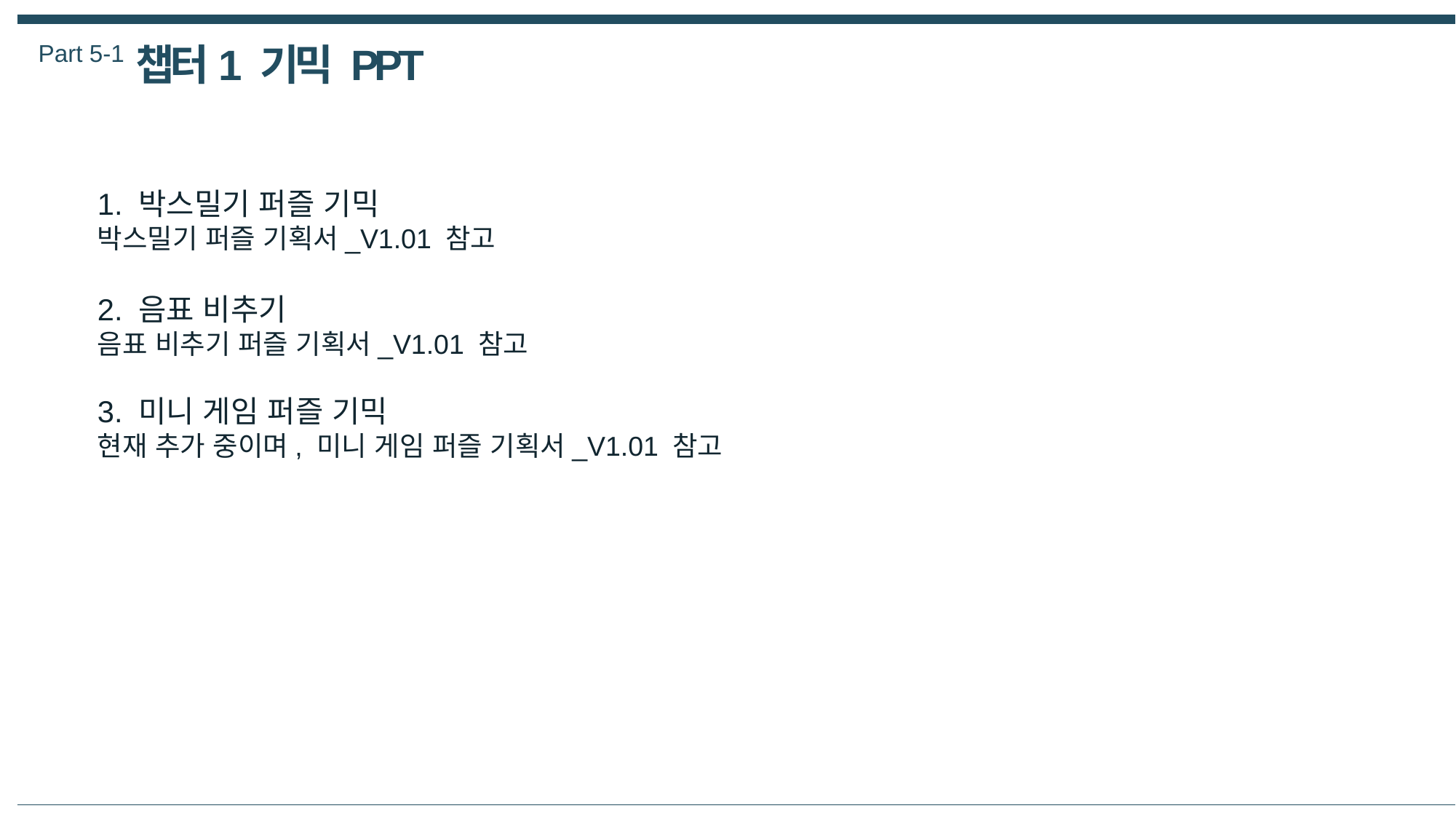

Part 5-1
챕터1 기믹 PPT
1. 박스밀기 퍼즐 기믹
박스밀기 퍼즐 기획서_V1.01 참고

2. 음표 비추기
음표 비추기 퍼즐 기획서_V1.01 참고

3. 미니 게임 퍼즐 기믹
현재 추가 중이며, 미니 게임 퍼즐 기획서_V1.01 참고